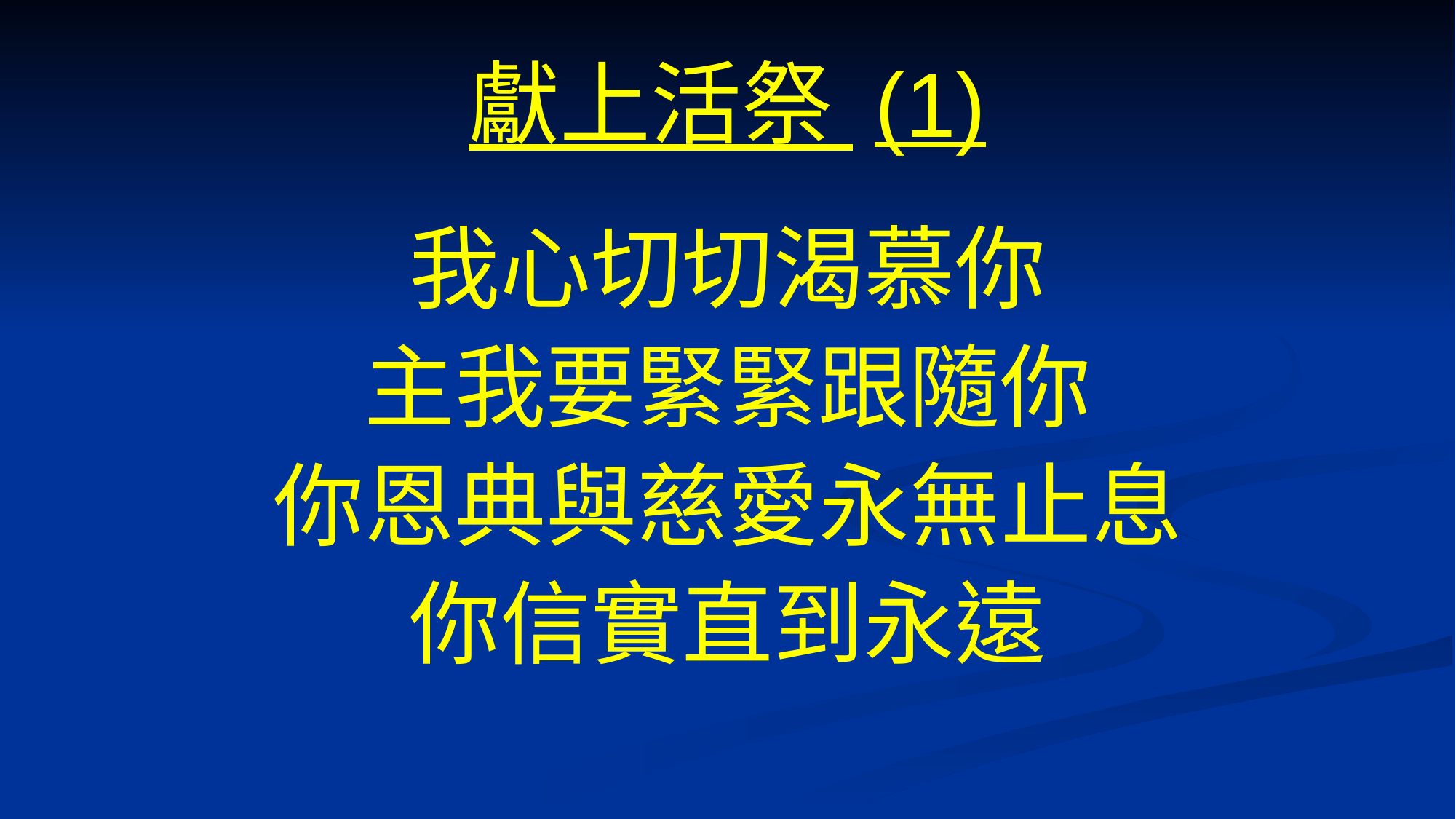

# 獻上活祭 (1)
我心切切渴慕你
主我要緊緊跟隨你
你恩典與慈愛永無止息
你信實直到永遠